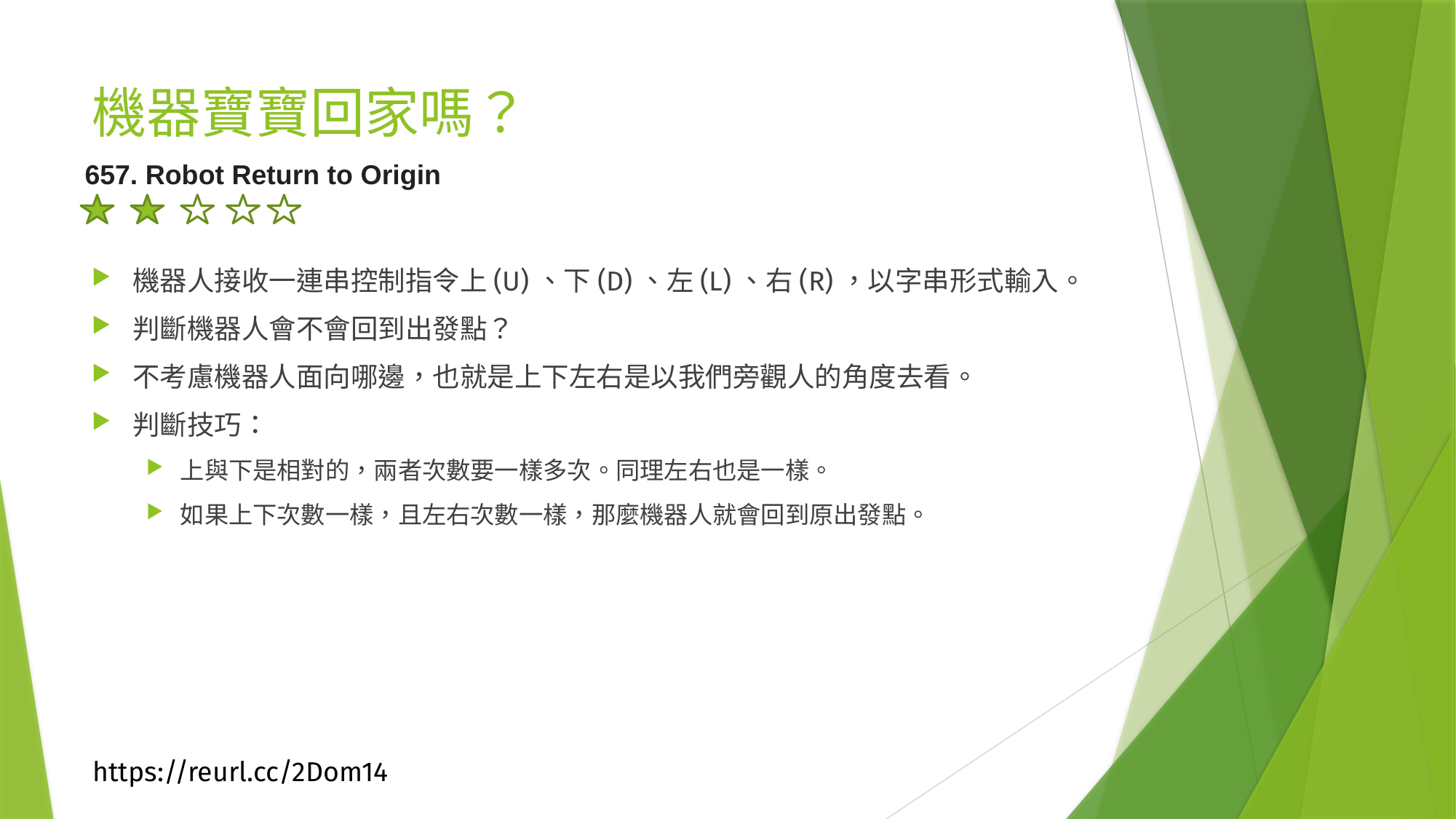

# 機器寶寶回家嗎？
657. Robot Return to Origin

機器人接收一連串控制指令上(U)、下(D)、左(L)、右(R)，以字串形式輸入。
判斷機器人會不會回到出發點？
不考慮機器人面向哪邊，也就是上下左右是以我們旁觀人的角度去看。
判斷技巧：
上與下是相對的，兩者次數要一樣多次。同理左右也是一樣。
如果上下次數一樣，且左右次數一樣，那麼機器人就會回到原出發點。